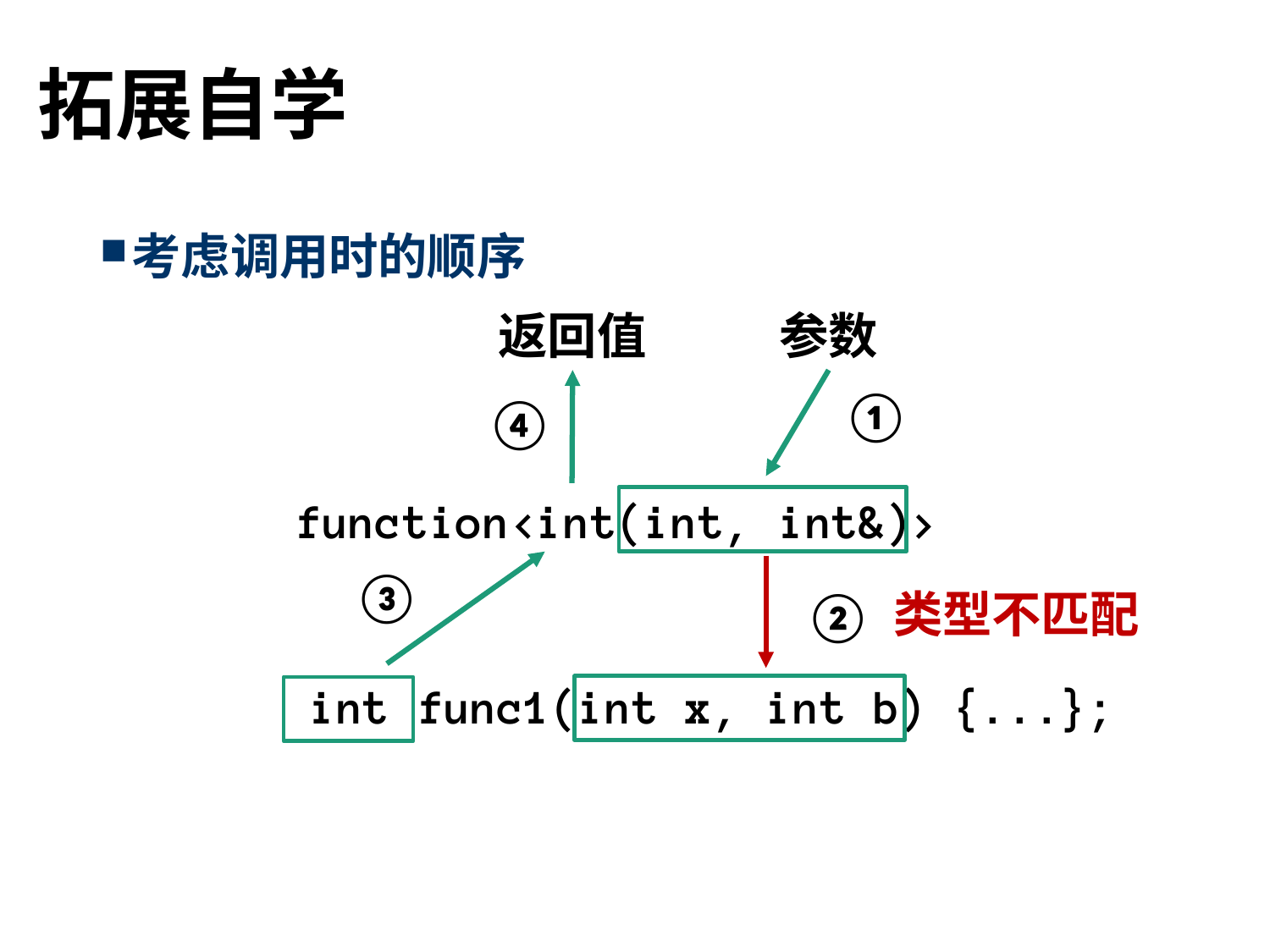

# 拓展自学
考虑调用时的顺序
返回值
参数
①
④
function<int(int, int&)>

③
类型不匹配
②
int func1(int x, int b) {...};

65